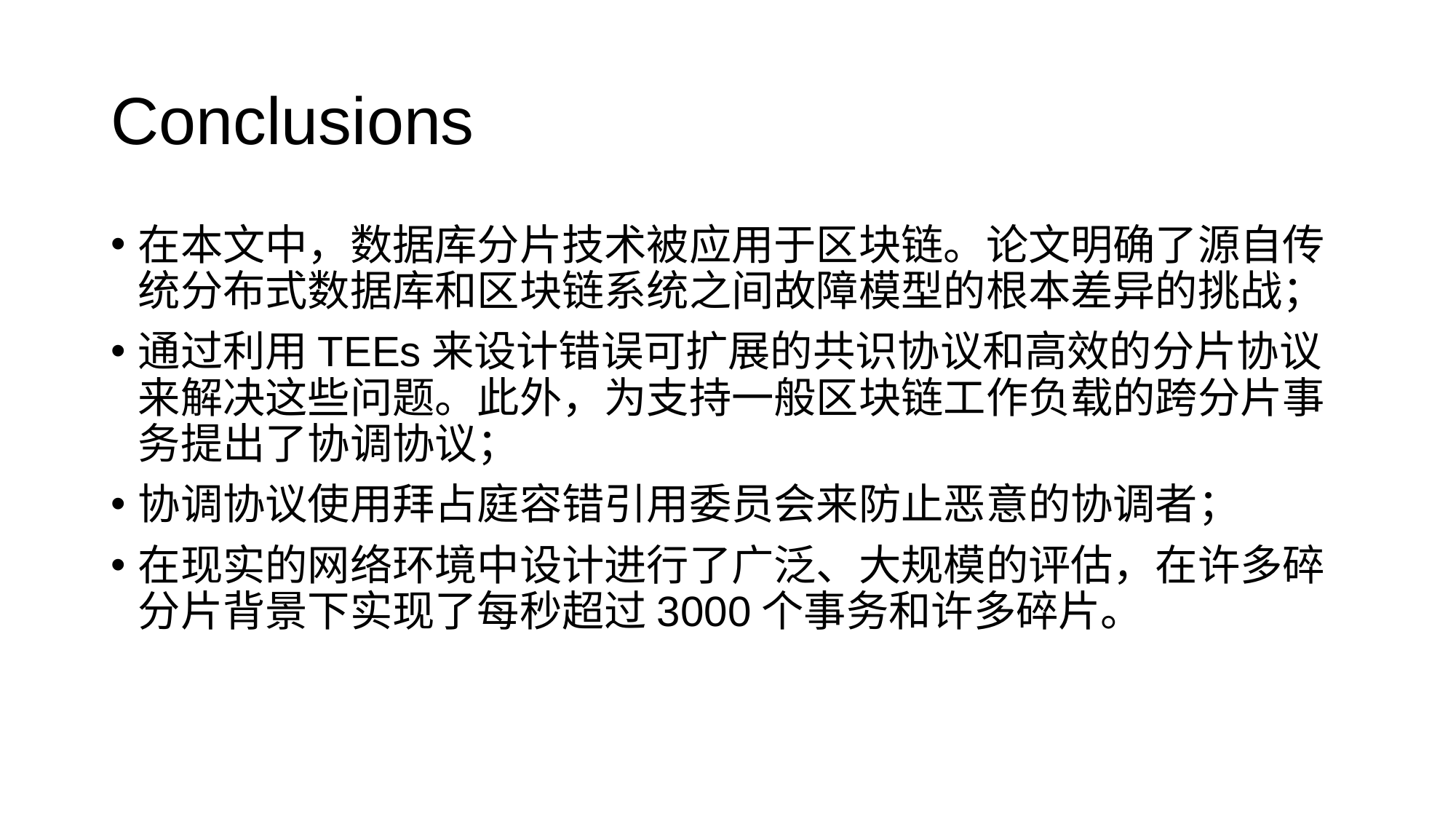

# Conclusions
在本文中，数据库分片技术被应用于区块链。论文明确了源自传统分布式数据库和区块链系统之间故障模型的根本差异的挑战；
通过利用TEEs来设计错误可扩展的共识协议和高效的分片协议来解决这些问题。此外，为支持一般区块链工作负载的跨分片事务提出了协调协议；
协调协议使用拜占庭容错引用委员会来防止恶意的协调者；
在现实的网络环境中设计进行了广泛、大规模的评估，在许多碎分片背景下实现了每秒超过3000个事务和许多碎片。